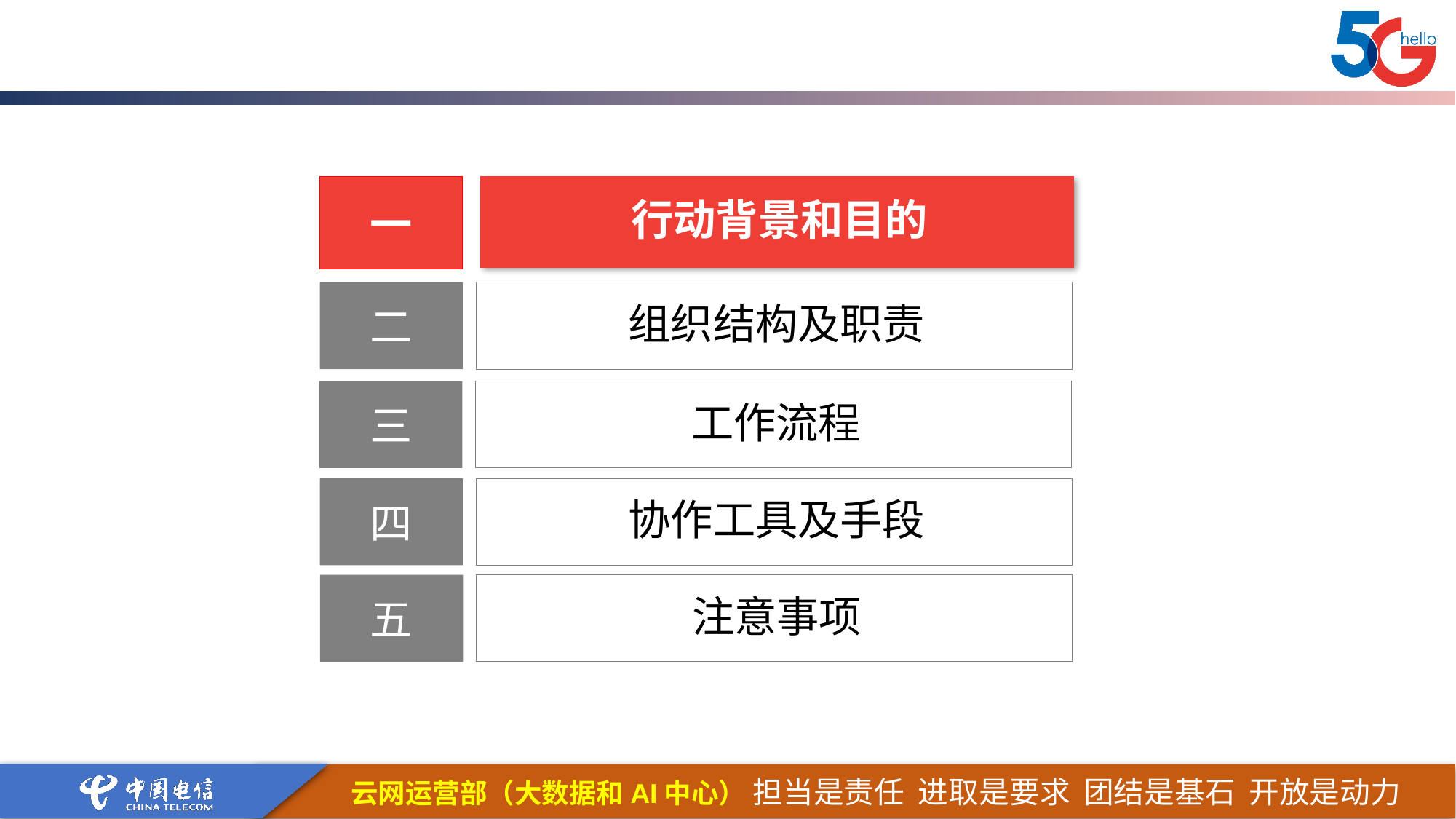

一
行动背景和目的
二
组织结构及职责
三
工作流程
四
协作工具及手段
五
注意事项